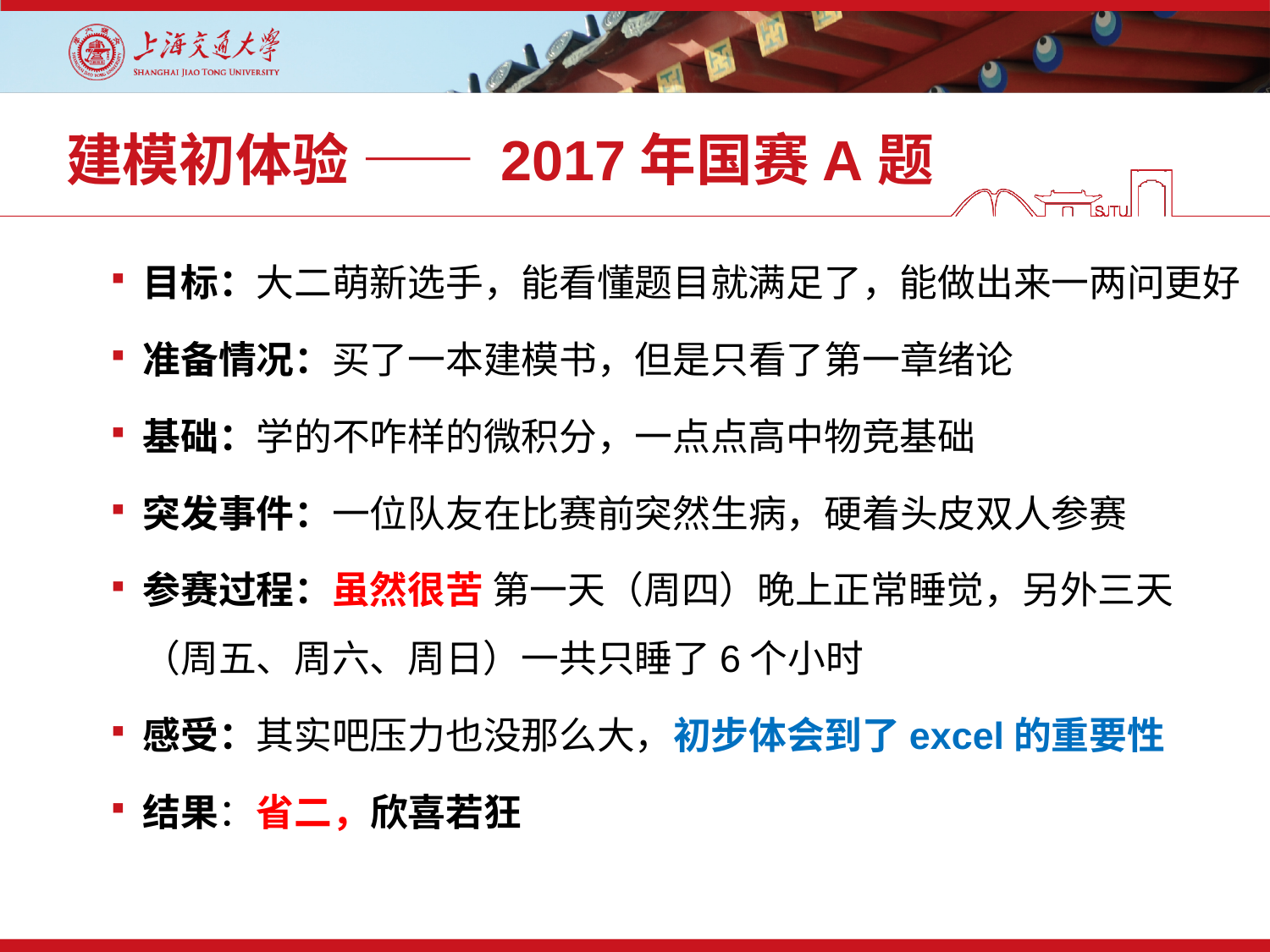

# 建模初体验 —— 2017年国赛A题
目标：大二萌新选手，能看懂题目就满足了，能做出来一两问更好
准备情况：买了一本建模书，但是只看了第一章绪论
基础：学的不咋样的微积分，一点点高中物竞基础
突发事件：一位队友在比赛前突然生病，硬着头皮双人参赛
参赛过程：虽然很苦 第一天（周四）晚上正常睡觉，另外三天（周五、周六、周日）一共只睡了6个小时
感受：其实吧压力也没那么大，初步体会到了excel的重要性
结果：省二，欣喜若狂